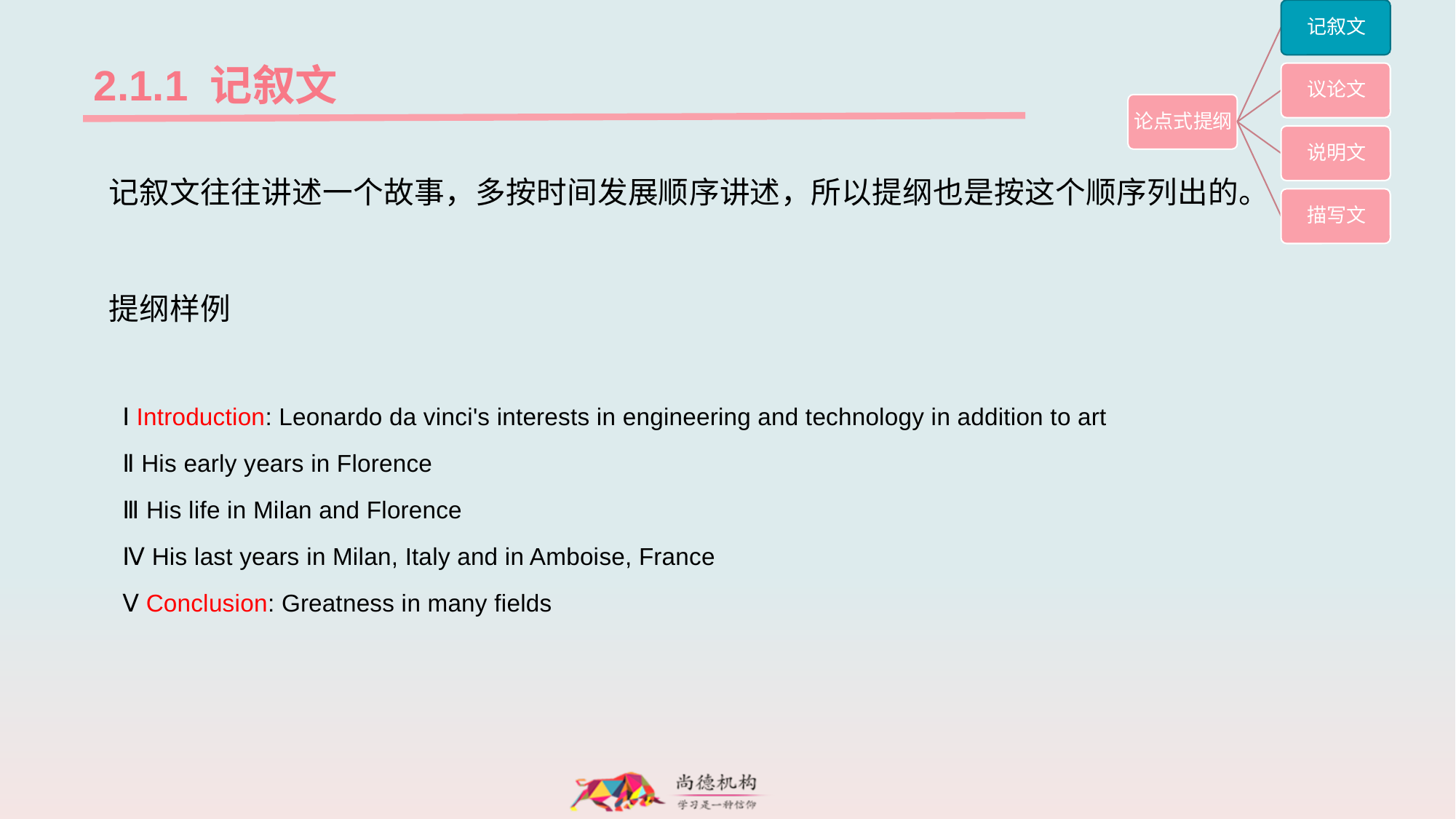

论点式提纲

记叙文

议论文

说明文

描写文
2.1.1 记叙文
	记叙文往往讲述一个故事，多按时间发展顺序讲述，所以提纲也是按这个顺序列出的。

	提纲样例

Ⅰ Introduction: Leonardo da vinci's interests in engineering and technology in addition to art
Ⅱ His early years in Florence
Ⅲ His life in Milan and Florence
Ⅳ His last years in Milan, Italy and in Amboise, France
Ⅴ Conclusion: Greatness in many fields